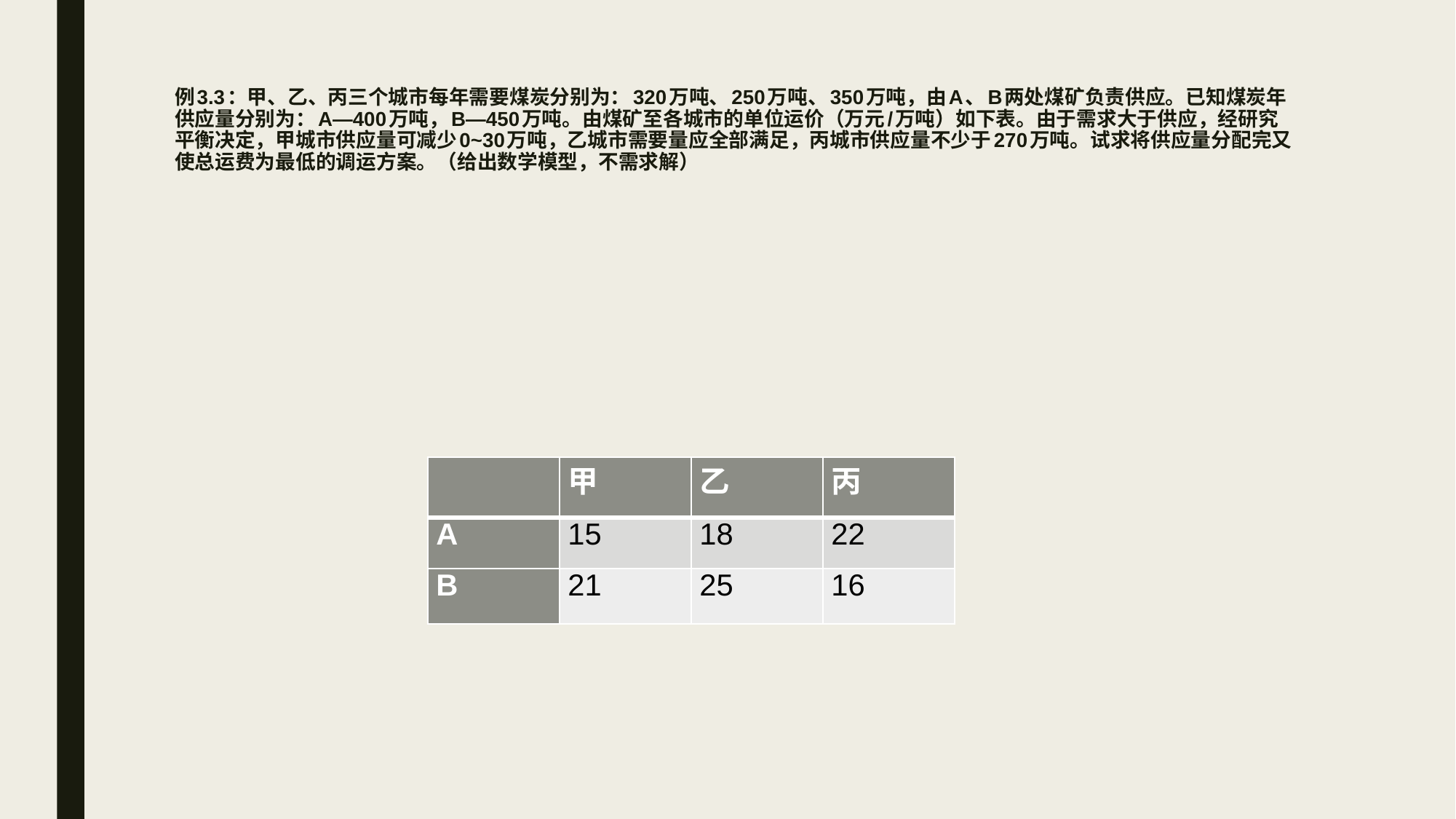

# 例3.3：甲、乙、丙三个城市每年需要煤炭分别为：320万吨、250万吨、350万吨，由A、B两处煤矿负责供应。已知煤炭年供应量分别为：A—400万吨，B—450万吨。由煤矿至各城市的单位运价（万元/万吨）如下表。由于需求大于供应，经研究平衡决定，甲城市供应量可减少0~30万吨，乙城市需要量应全部满足，丙城市供应量不少于270万吨。试求将供应量分配完又使总运费为最低的调运方案。（给出数学模型，不需求解）
|  | 甲 | 乙 | 丙 |
| --- | --- | --- | --- |
| A | 15 | 18 | 22 |
| B | 21 | 25 | 16 |